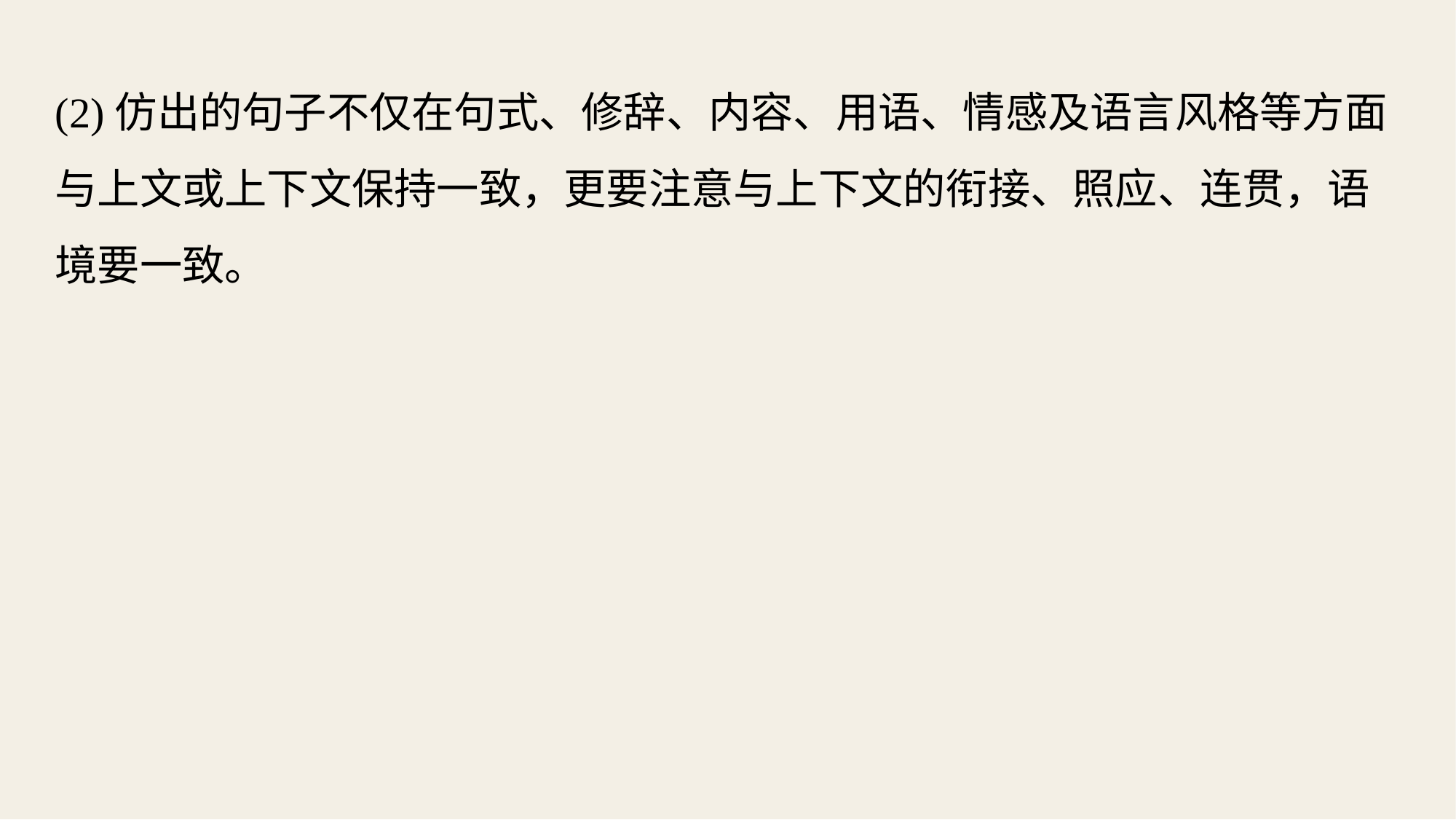

(2)仿出的句子不仅在句式、修辞、内容、用语、情感及语言风格等方面与上文或上下文保持一致，更要注意与上下文的衔接、照应、连贯，语境要一致。